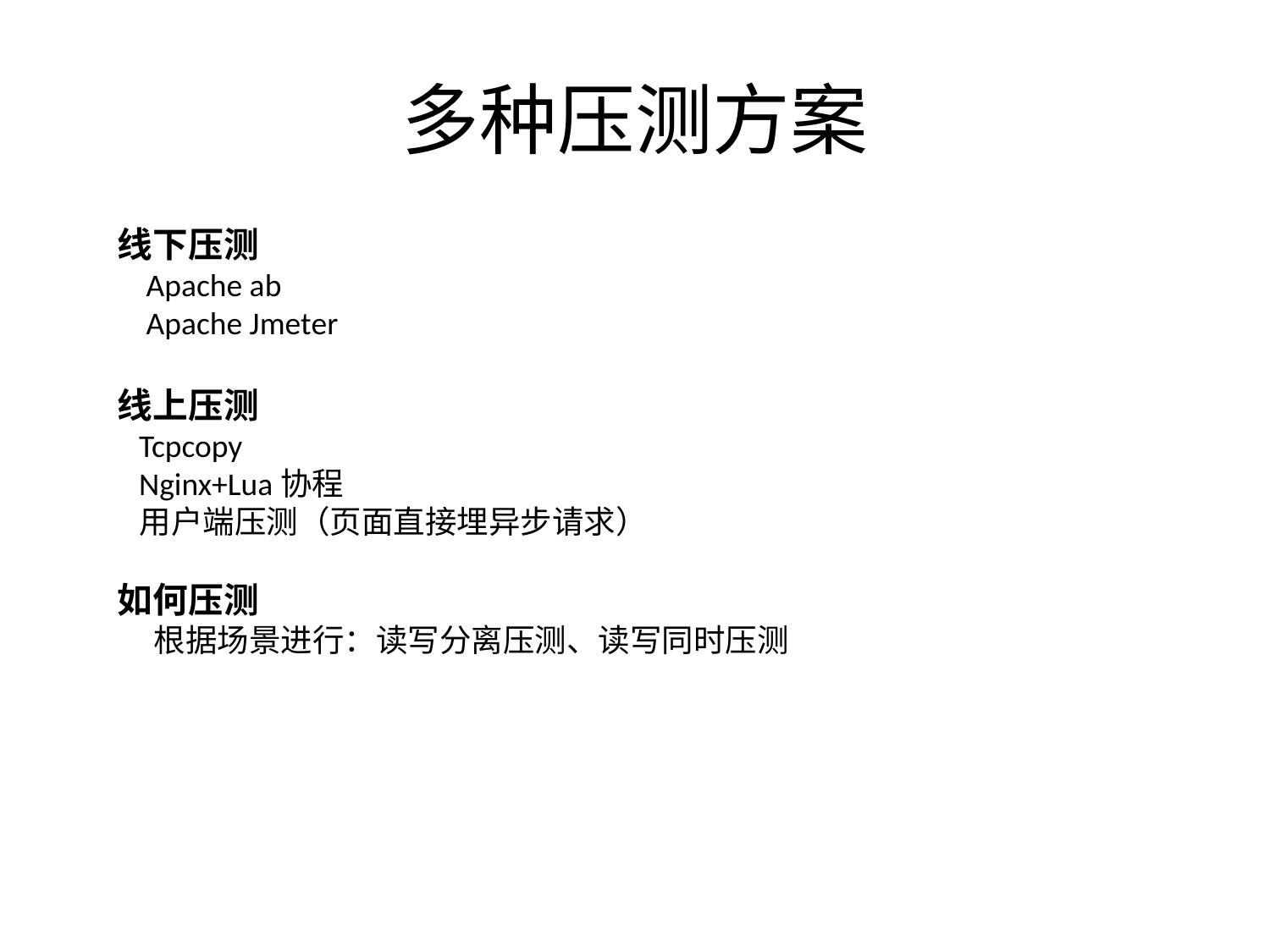

# 多种压测方案
线下压测
    Apache ab
    Apache Jmeter

线上压测
   Tcpcopy
   Nginx+Lua协程
  用户端压测（页面直接埋异步请求）

如何压测
    根据场景进行：读写分离压测、读写同时压测